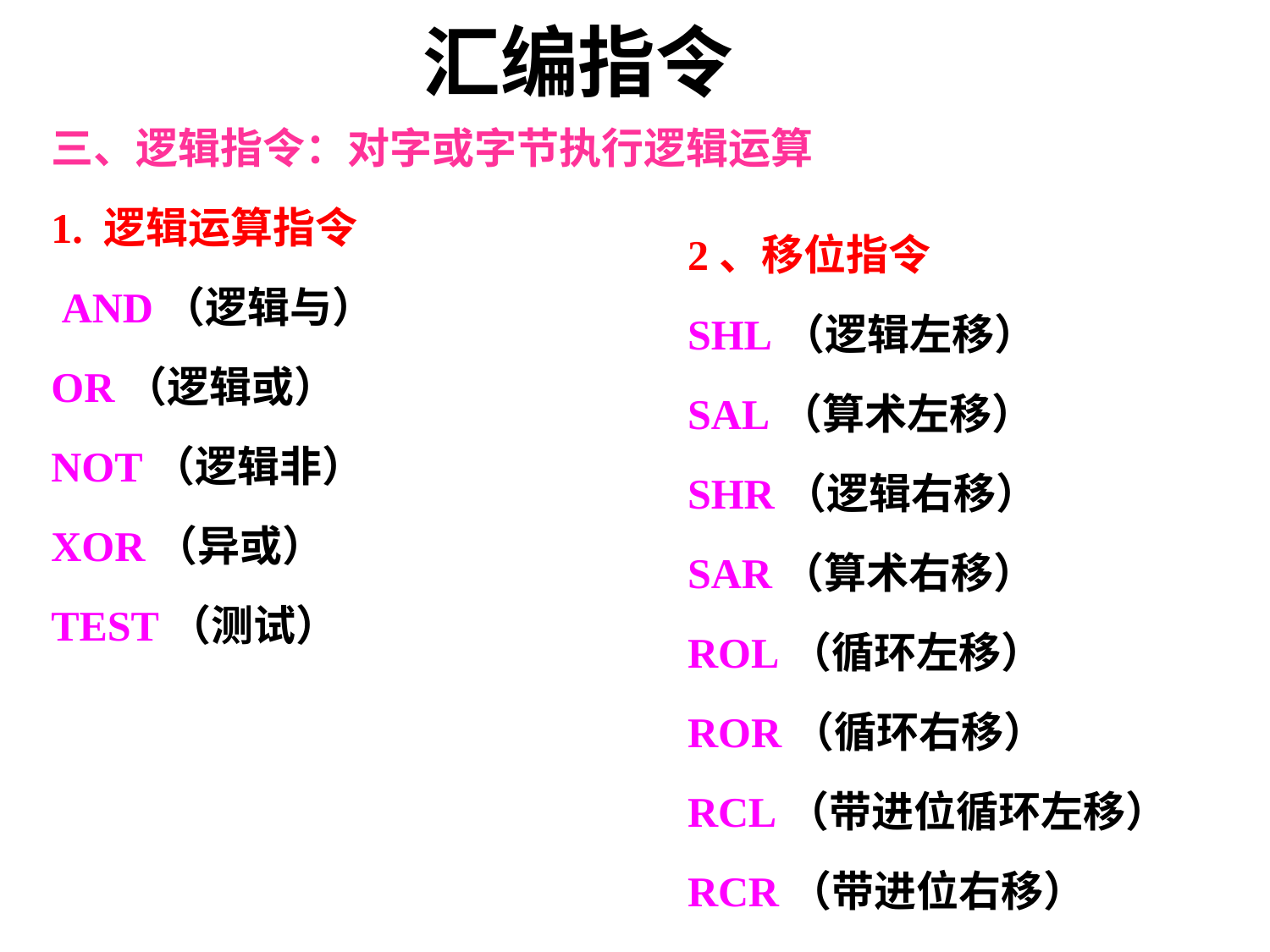

# 汇编指令
三、逻辑指令：对字或字节执行逻辑运算
1. 逻辑运算指令
 AND（逻辑与）
OR（逻辑或）
NOT（逻辑非）
XOR（异或）
TEST（测试）

2、移位指令
SHL（逻辑左移）
SAL（算术左移）
SHR（逻辑右移）
SAR（算术右移）
ROL（循环左移）
ROR（循环右移）
RCL（带进位循环左移）
RCR（带进位右移）